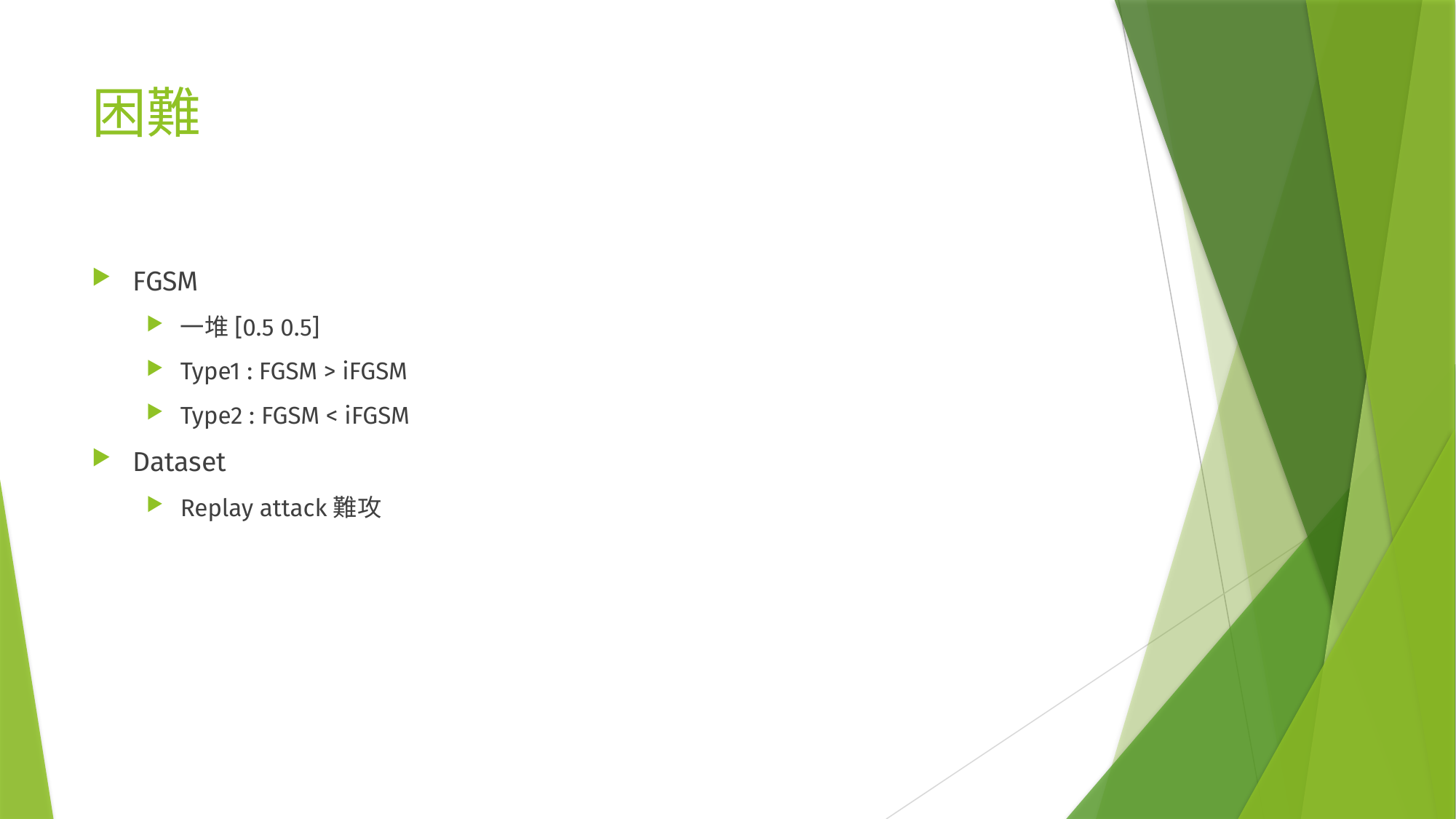

# 困難
FGSM
一堆[0.5 0.5]
Type1 : FGSM > iFGSM
Type2 : FGSM < iFGSM
Dataset
Replay attack難攻